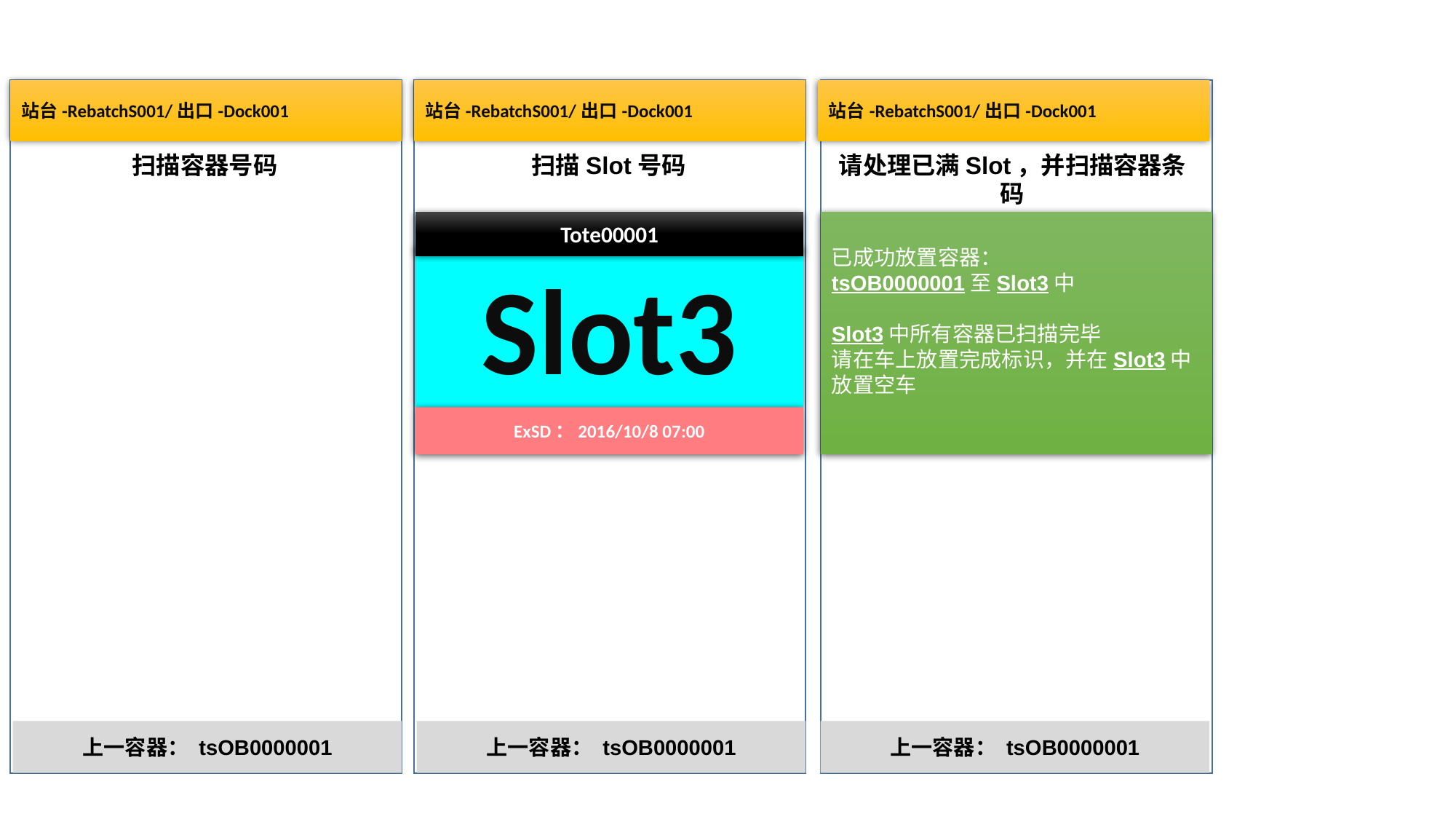

站台-RebatchS001/出口-Dock001

站台-RebatchS001/出口-Dock001
站台-RebatchS001/出口-Dock001

扫描容器号码
扫描Slot号码
请处理已满Slot，并扫描容器条码
Tote00001
已成功放置容器：
tsOB0000001至Slot3中

Slot3中所有容器已扫描完毕
请在车上放置完成标识，并在Slot3中放置空车

Slot3
ExSD：2016/10/8 07:00
上一容器： tsOB0000001
上一容器： tsOB0000001
上一容器： tsOB0000001